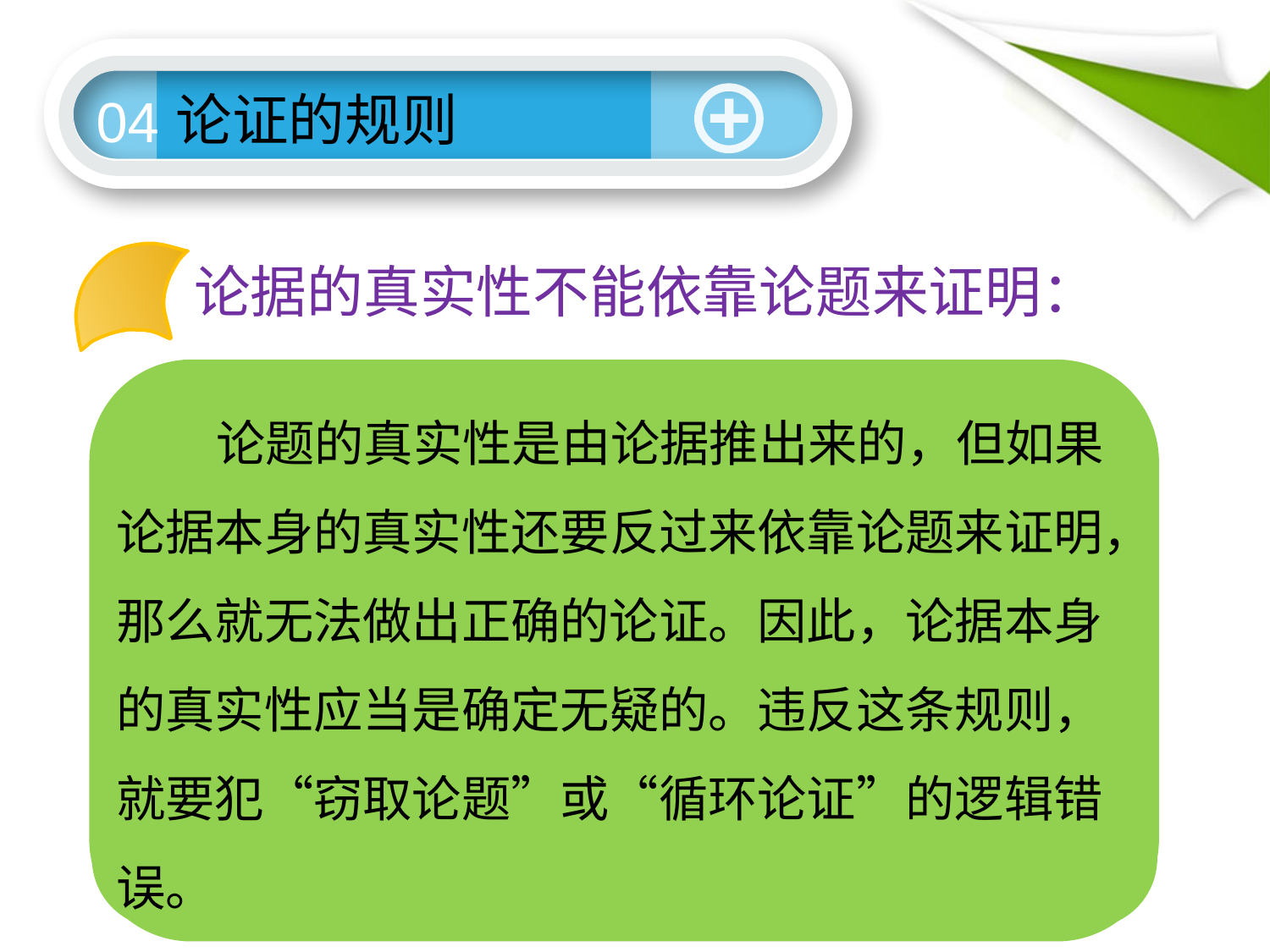

论证的规则
04

论据的真实性不能依靠论题来证明：

A  —  B
B  —  A

        论题的真实性是由论据推出来的，但如果论据本身的真实性还要反过来依靠论题来证明，那么就无法做出正确的论证。因此，论据本身的真实性应当是确定无疑的。违反这条规则，就要犯“窃取论题”或“循环论证”的逻辑错误。